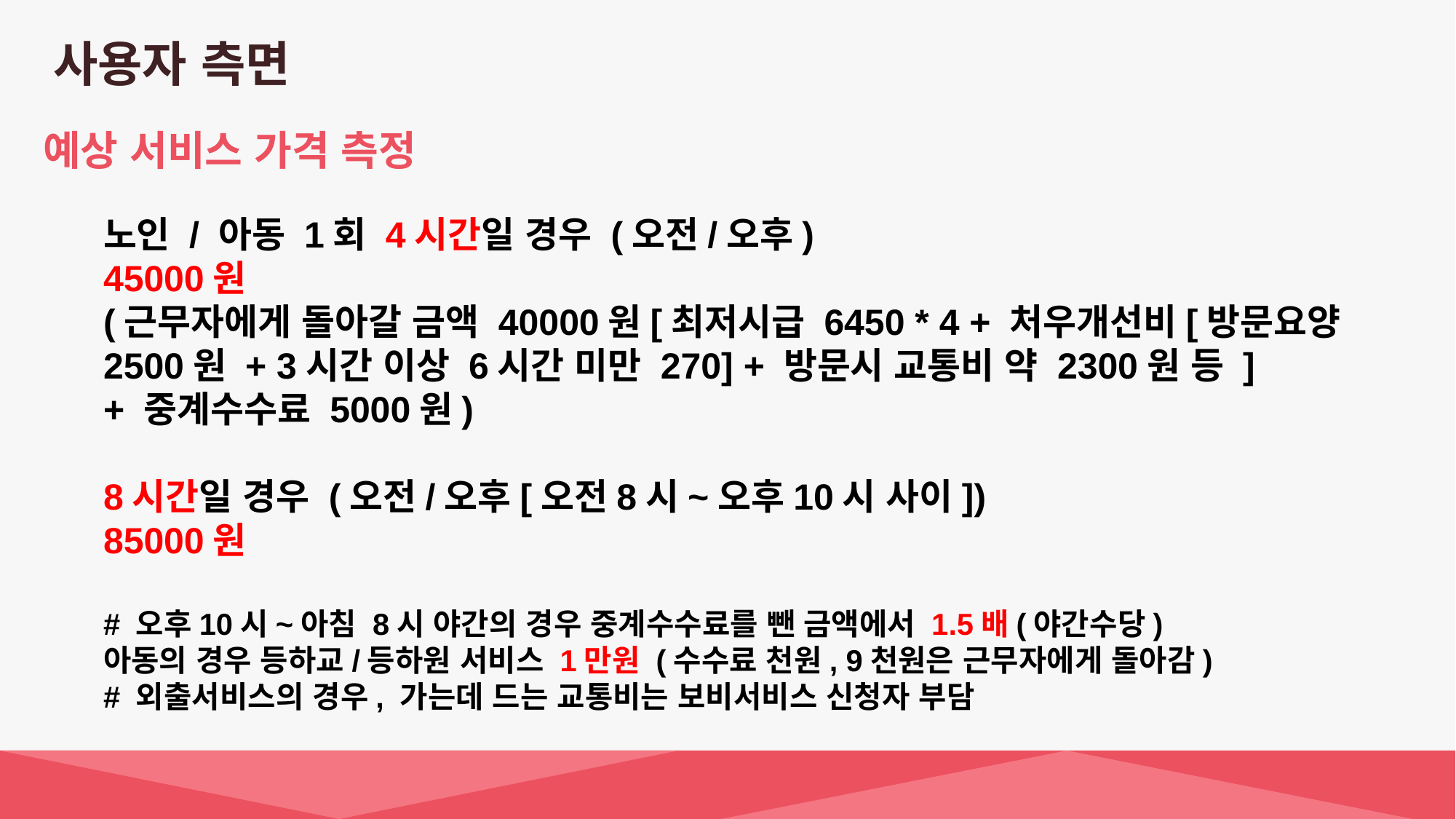

사용자 측면
예상 서비스 가격 측정
노인 / 아동 1회 4시간일 경우 (오전/오후)
45000원
(근무자에게 돌아갈 금액 40000원[최저시급 6450 * 4 + 처우개선비[방문요양 2500원 + 3시간 이상 6시간 미만 270] + 방문시 교통비 약 2300원 등 ]
+ 중계수수료 5000원)

8시간일 경우 (오전/오후[오전8시~오후10시 사이])
85000원

# 오후10시~아침 8시 야간의 경우 중계수수료를 뺀 금액에서 1.5배(야간수당)
아동의 경우 등하교/등하원 서비스 1만원 (수수료 천원, 9천원은 근무자에게 돌아감)
# 외출서비스의 경우, 가는데 드는 교통비는 보비서비스 신청자 부담